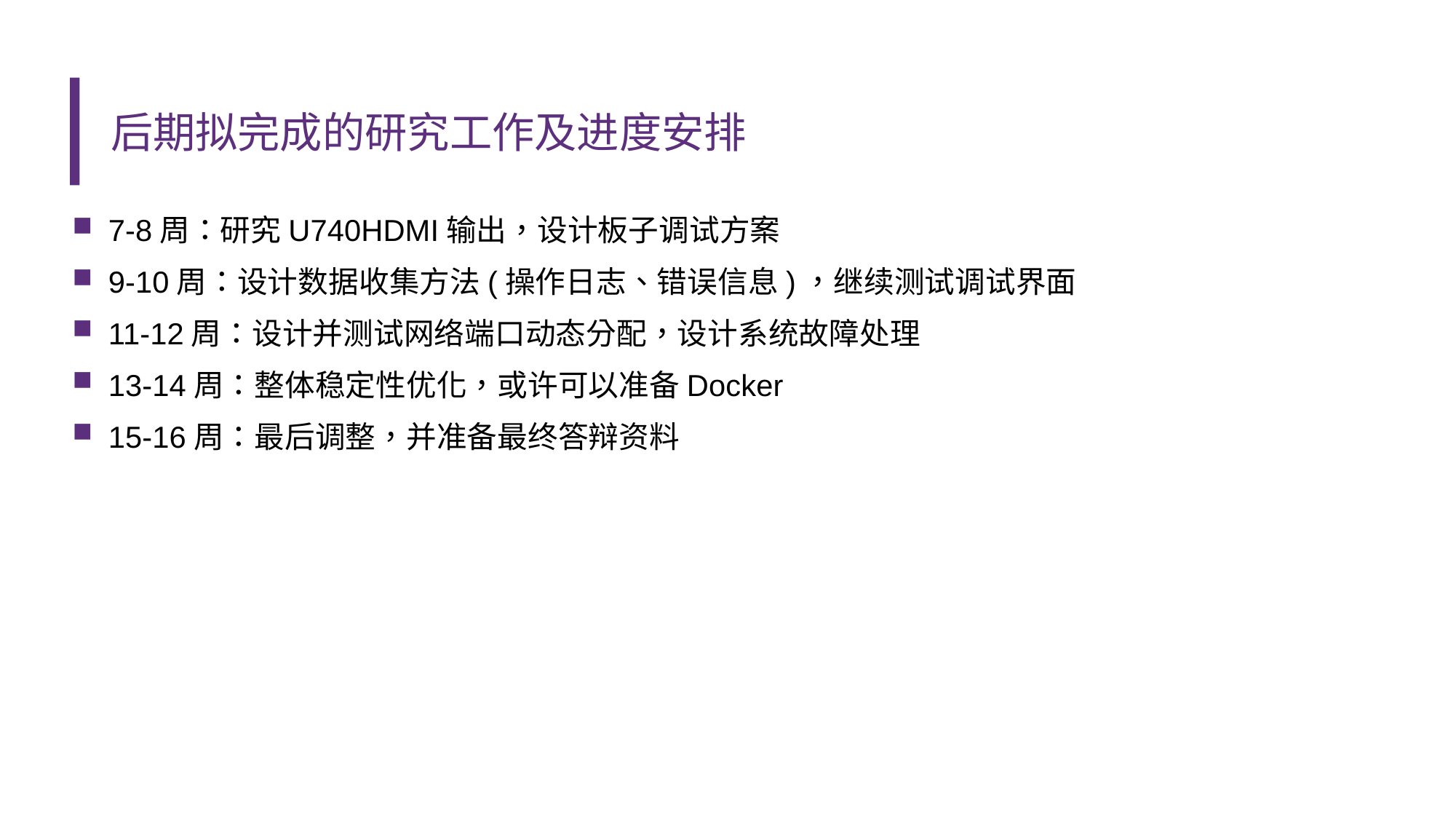

# 后期拟完成的研究工作及进度安排
7-8周：研究U740HDMI输出，设计板子调试方案
9-10周：设计数据收集方法(操作日志、错误信息)，继续测试调试界面
11-12周：设计并测试网络端口动态分配，设计系统故障处理
13-14周：整体稳定性优化，或许可以准备Docker
15-16周：最后调整，并准备最终答辩资料